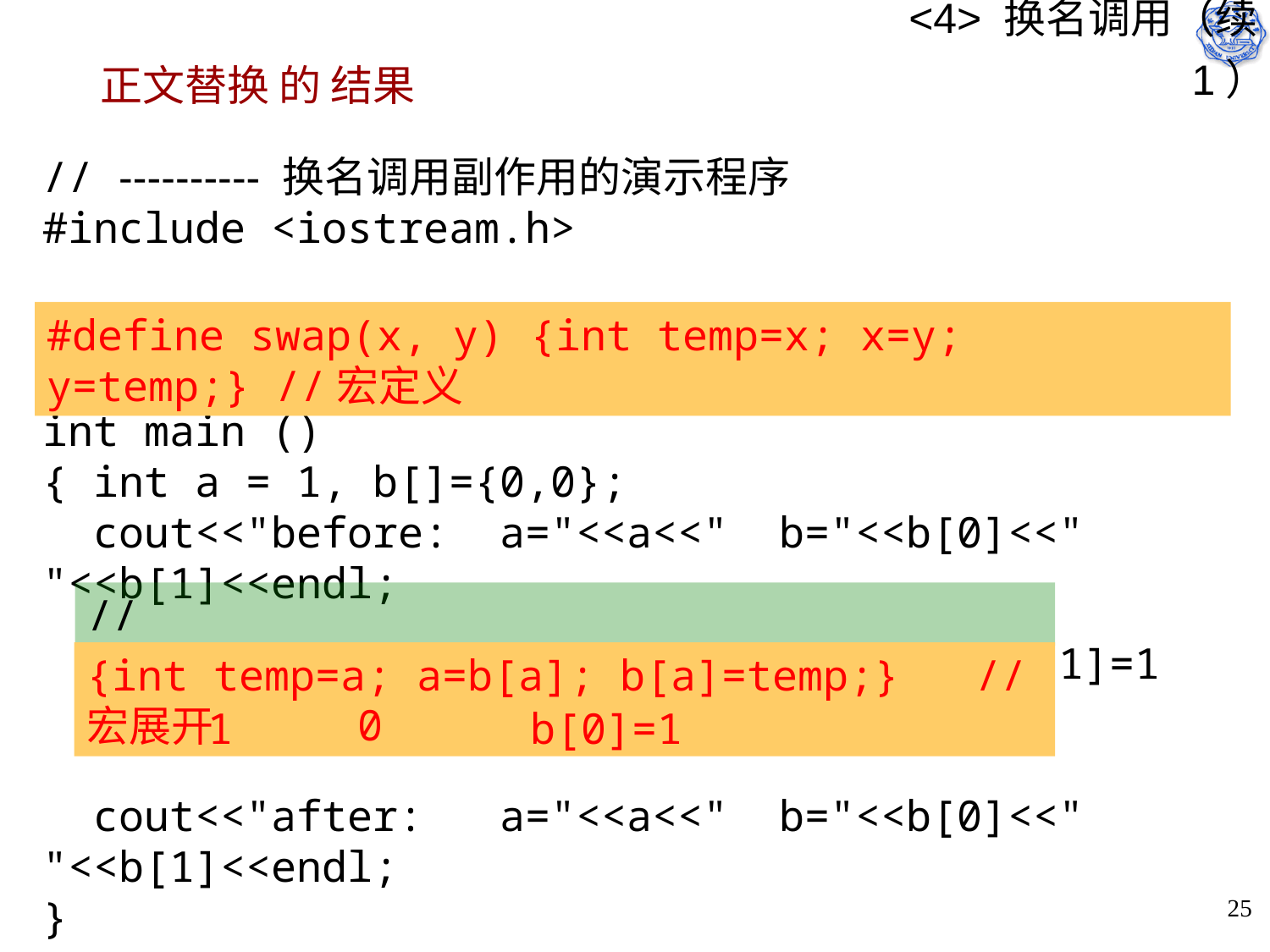

# <4> 换名调用（续1）
正文替换 的 结果
// ---------- 换名调用副作用的演示程序
#include <iostream.h>

int main ()
{ int a = 1, b[]={0,0};
  cout<<"before:  a="<<a<<"  b="<<b[0]<<" "<<b[1]<<endl;

      swap(a, b[a]);  // expect: a=0, b[1]=1

  cout<<"after:   a="<<a<<"  b="<<b[0]<<" "<<b[1]<<endl;
}
#define swap(x, y) {int temp=x; x=y; y=temp;} //宏定义
//
{int temp=a; a=b[a]; b[a]=temp;}	// 宏展开
0
1
b[0]=1
25